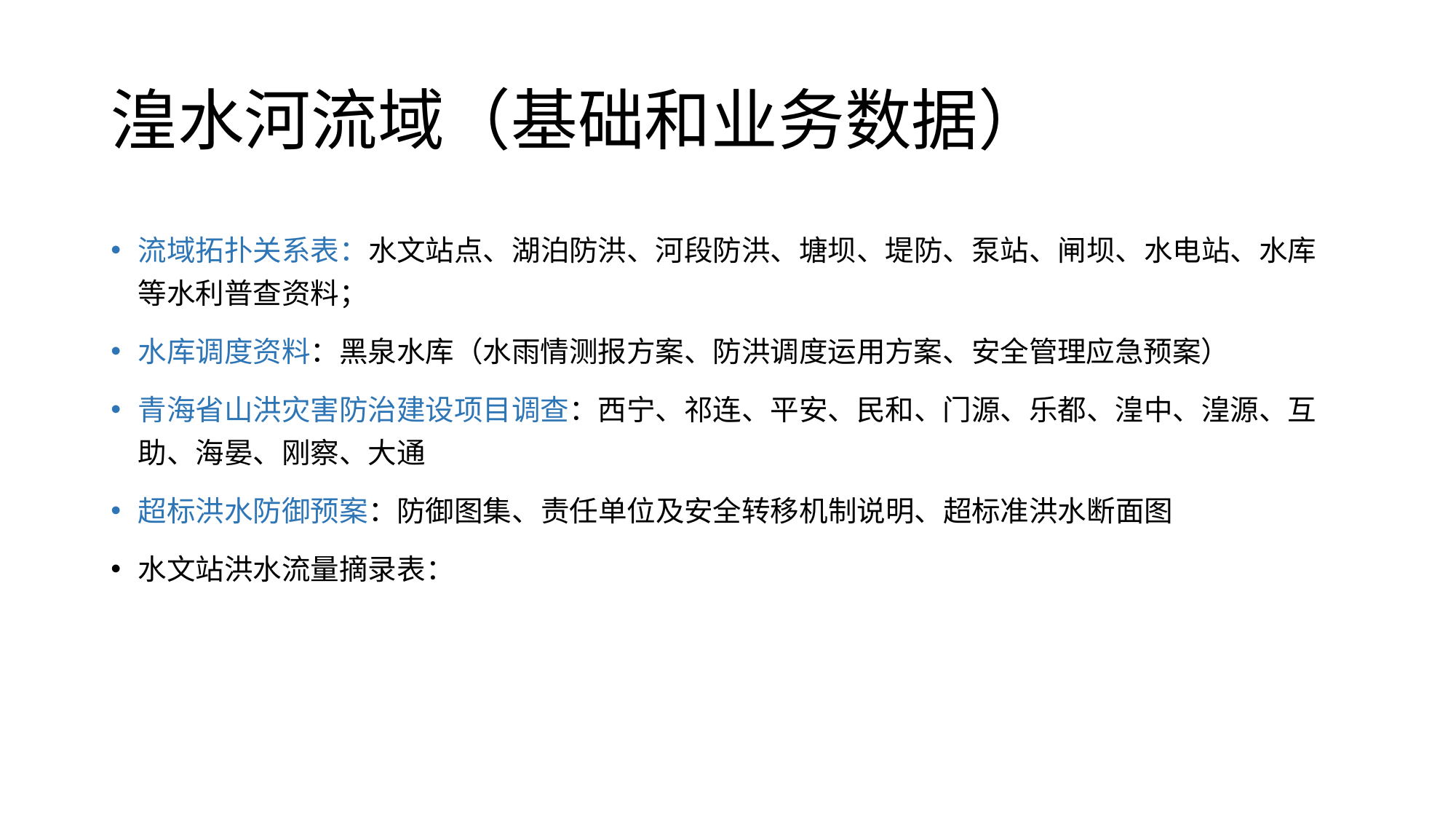

# 湟水河流域（基础和业务数据）
流域拓扑关系表：水文站点、湖泊防洪、河段防洪、塘坝、堤防、泵站、闸坝、水电站、水库等水利普查资料；
水库调度资料：黑泉水库（水雨情测报方案、防洪调度运用方案、安全管理应急预案）
青海省山洪灾害防治建设项目调查：西宁、祁连、平安、民和、门源、乐都、湟中、湟源、互助、海晏、刚察、大通
超标洪水防御预案：防御图集、责任单位及安全转移机制说明、超标准洪水断面图
水文站洪水流量摘录表：